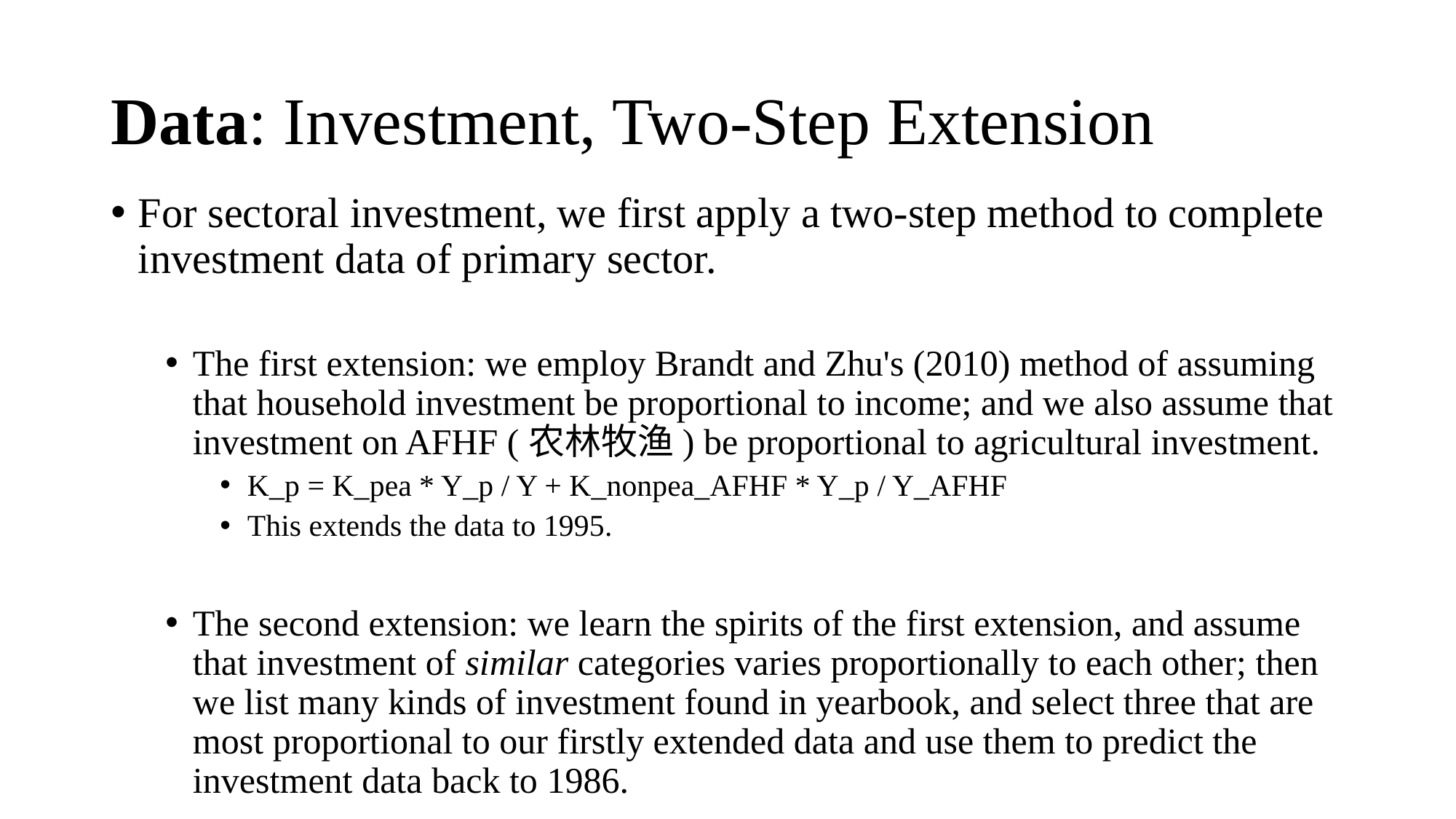

# Data: Investment, Two-Step Extension
For sectoral investment, we first apply a two-step method to complete investment data of primary sector.

The first extension: we employ Brandt and Zhu's (2010) method of assuming that household investment be proportional to income; and we also assume that investment on AFHF (农林牧渔) be proportional to agricultural investment.
K_p = K_pea * Y_p / Y + K_nonpea_AFHF * Y_p / Y_AFHF
This extends the data to 1995.

The second extension: we learn the spirits of the first extension, and assume that investment of similar categories varies proportionally to each other; then we list many kinds of investment found in yearbook, and select three that are most proportional to our firstly extended data and use them to predict the investment data back to 1986.